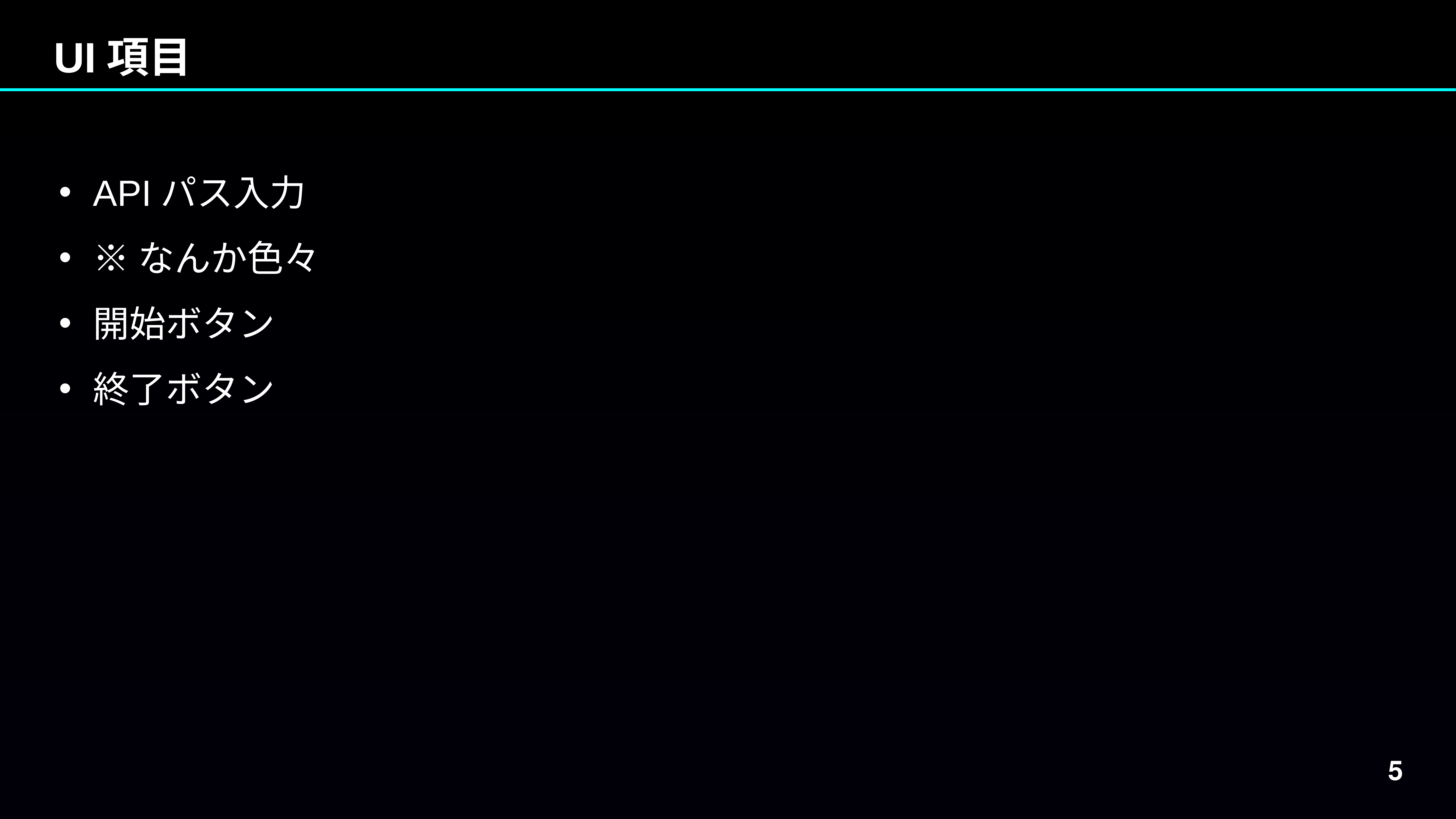

# UI項目
APIパス入力
※なんか色々
開始ボタン
終了ボタン
5